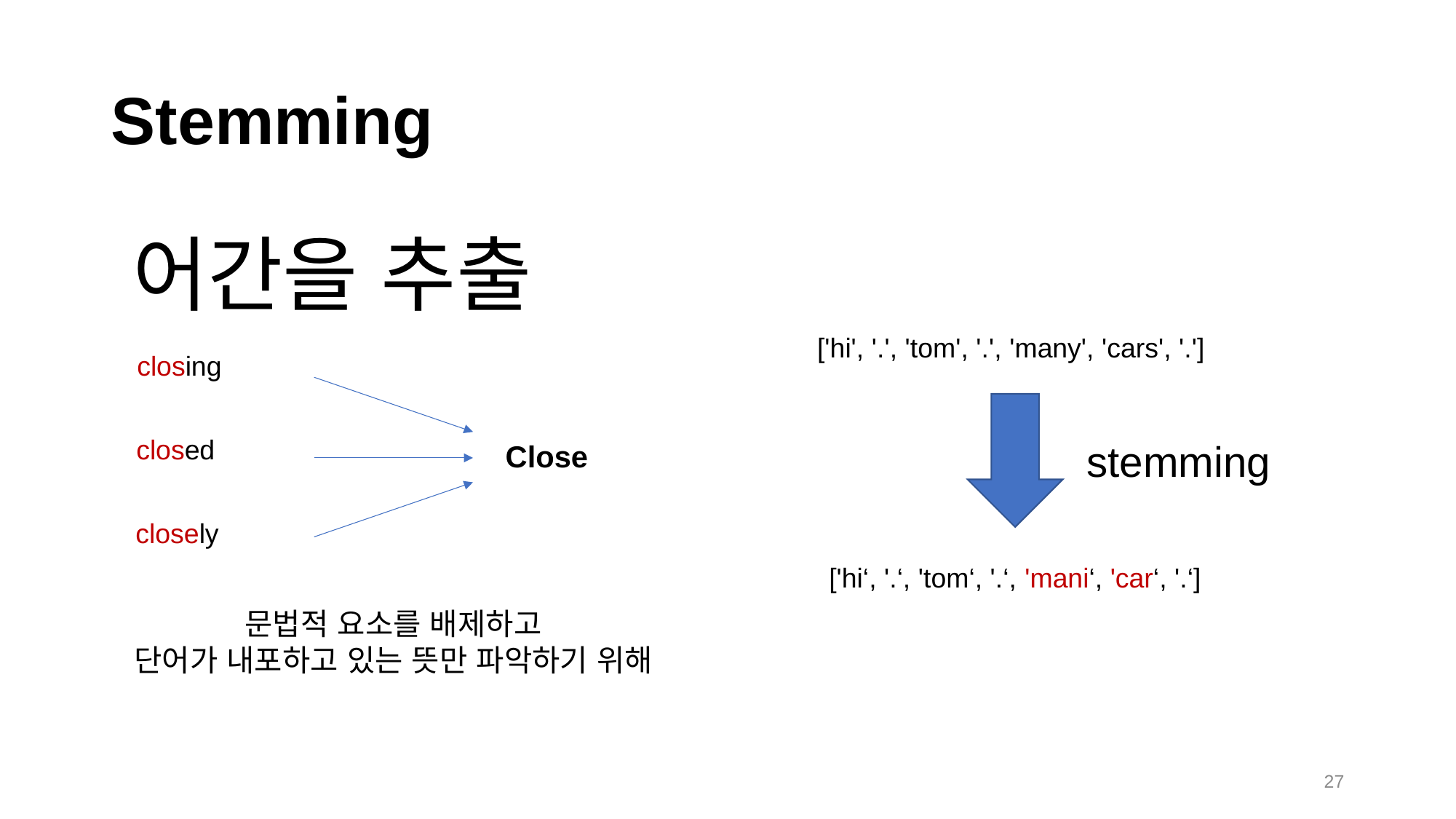

# Stemming
어간을 추출
['hi', '.', 'tom', '.', 'many', 'cars', '.']
closing

closed
stemming
Close
closely
['hi‘, '.‘, 'tom‘, '.‘, 'mani‘, 'car‘, '.‘]
문법적 요소를 배제하고
단어가 내포하고 있는 뜻만 파악하기 위해
27